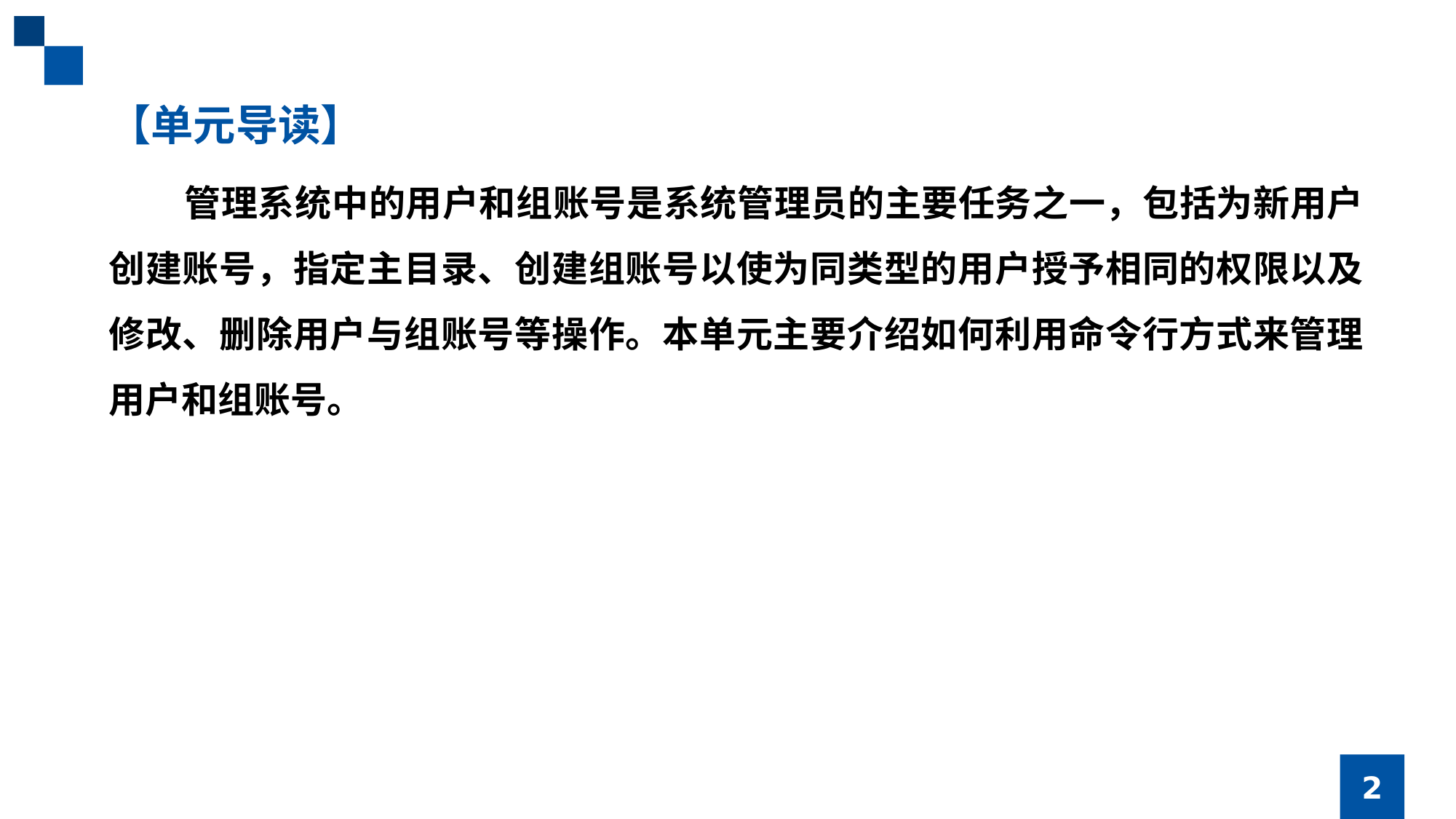

【单元导读】
    管理系统中的用户和组账号是系统管理员的主要任务之一，包括为新用户创建账号，指定主目录、创建组账号以使为同类型的用户授予相同的权限以及修改、删除用户与组账号等操作。本单元主要介绍如何利用命令行方式来管理用户和组账号。
2